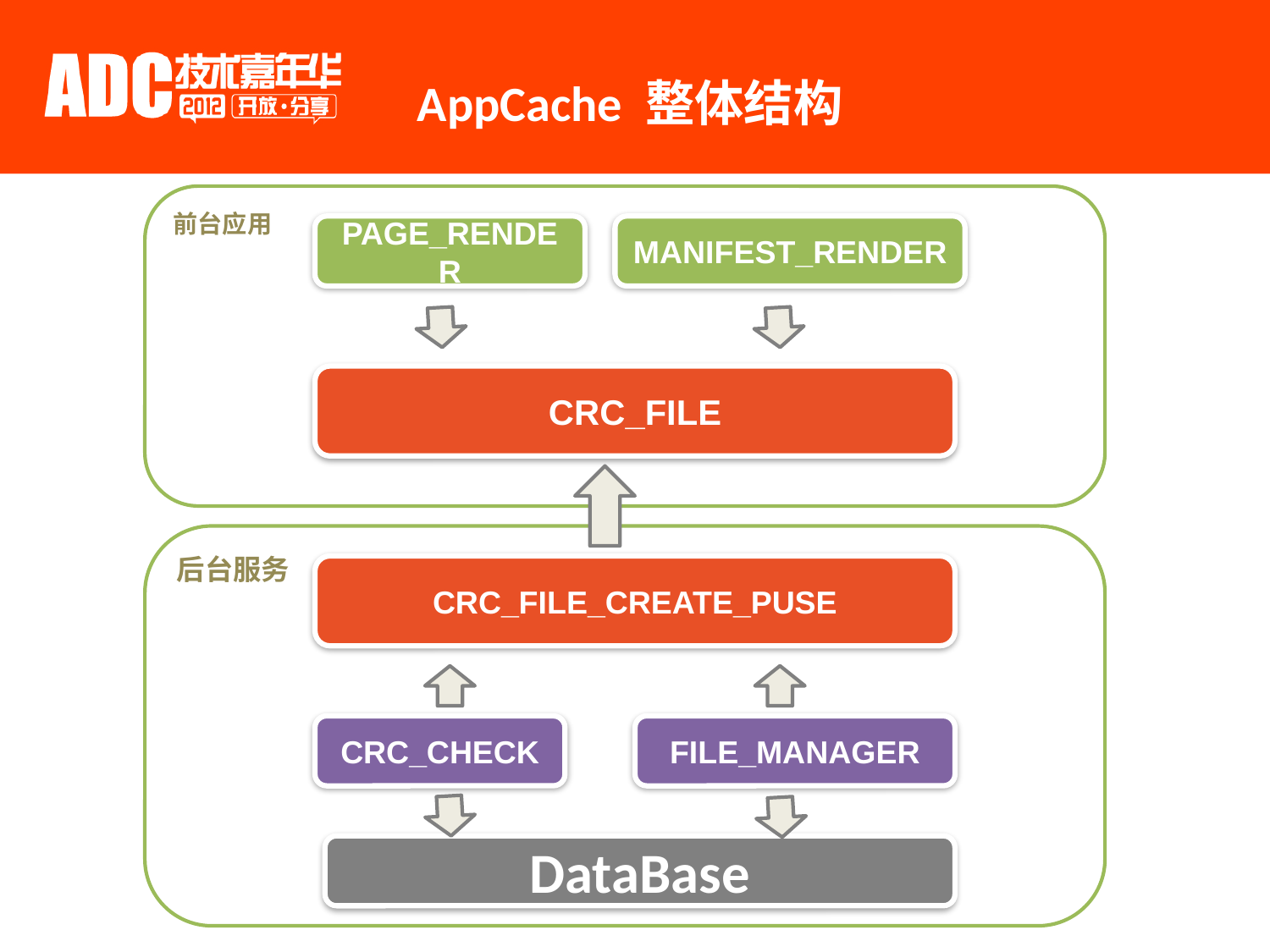

AppCache 整体结构
前台应用
PAGE_RENDER
MANIFEST_RENDER

CRC_FILE

后台服务
CRC_FILE_CREATE_PUSE

CRC_CHECK
FILE_MANAGER

DataBase